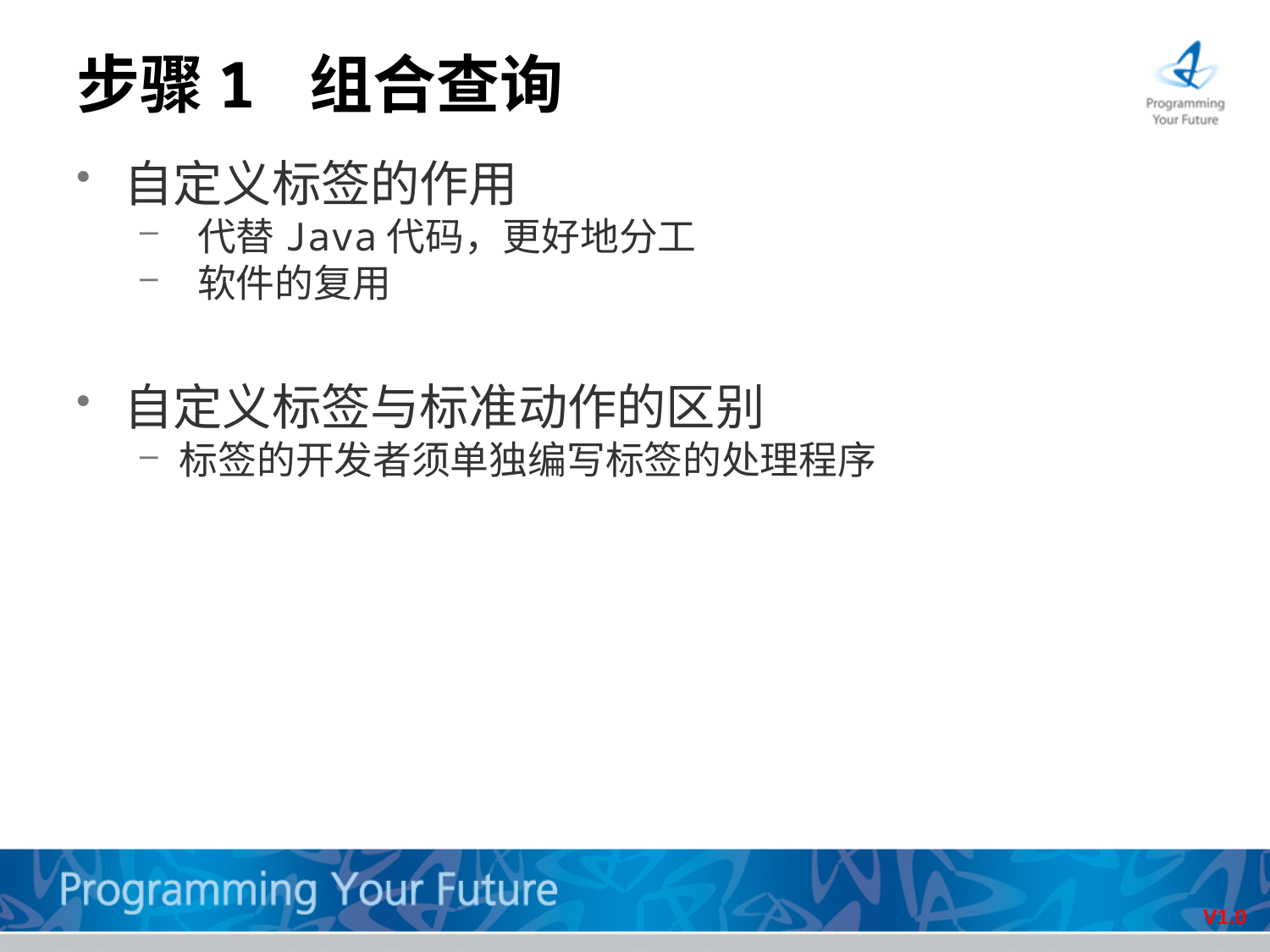

# 步骤1 组合查询
自定义标签的作用
 代替Java代码，更好地分工
 软件的复用

自定义标签与标准动作的区别
标签的开发者须单独编写标签的处理程序